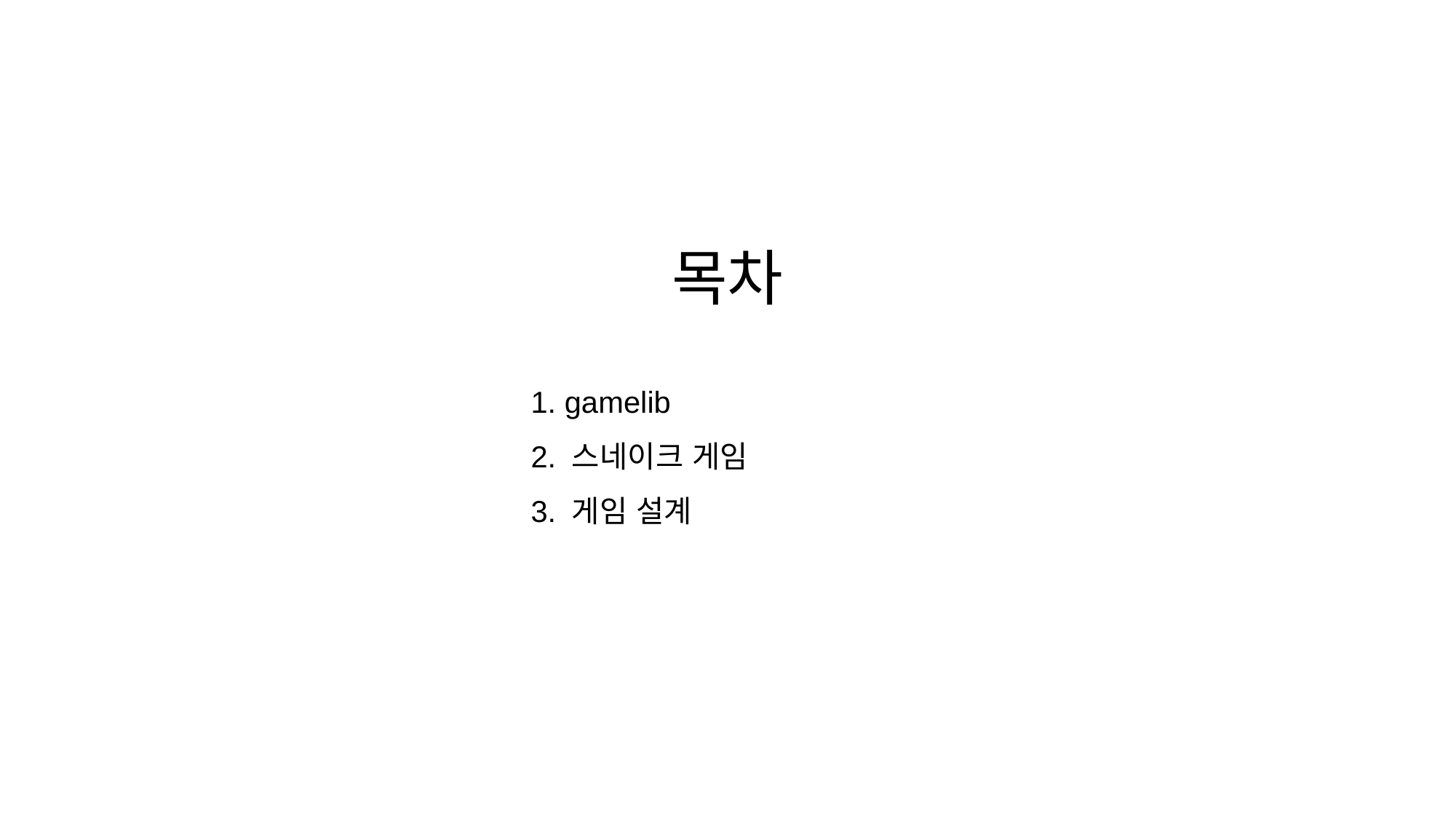

목차
1. gamelib
2. 스네이크 게임
3. 게임 설계